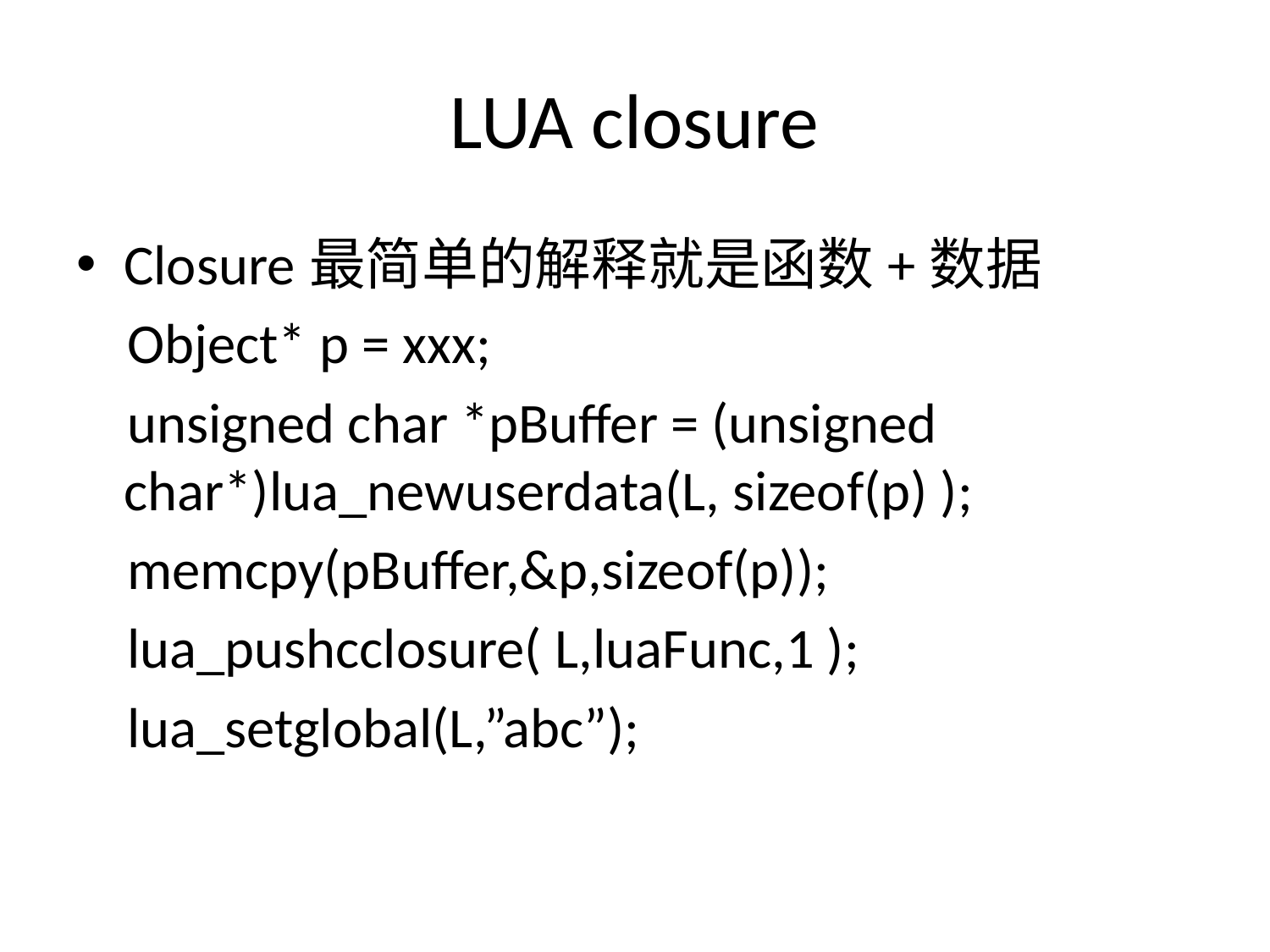

# LUA closure
Closure最简单的解释就是函数+数据
    Object* p = xxx;
    unsigned char *pBuffer = (unsigned char*)lua_newuserdata(L, sizeof(p) );
    memcpy(pBuffer,&p,sizeof(p));
    lua_pushcclosure( L,luaFunc,1 );
    lua_setglobal(L,”abc”);